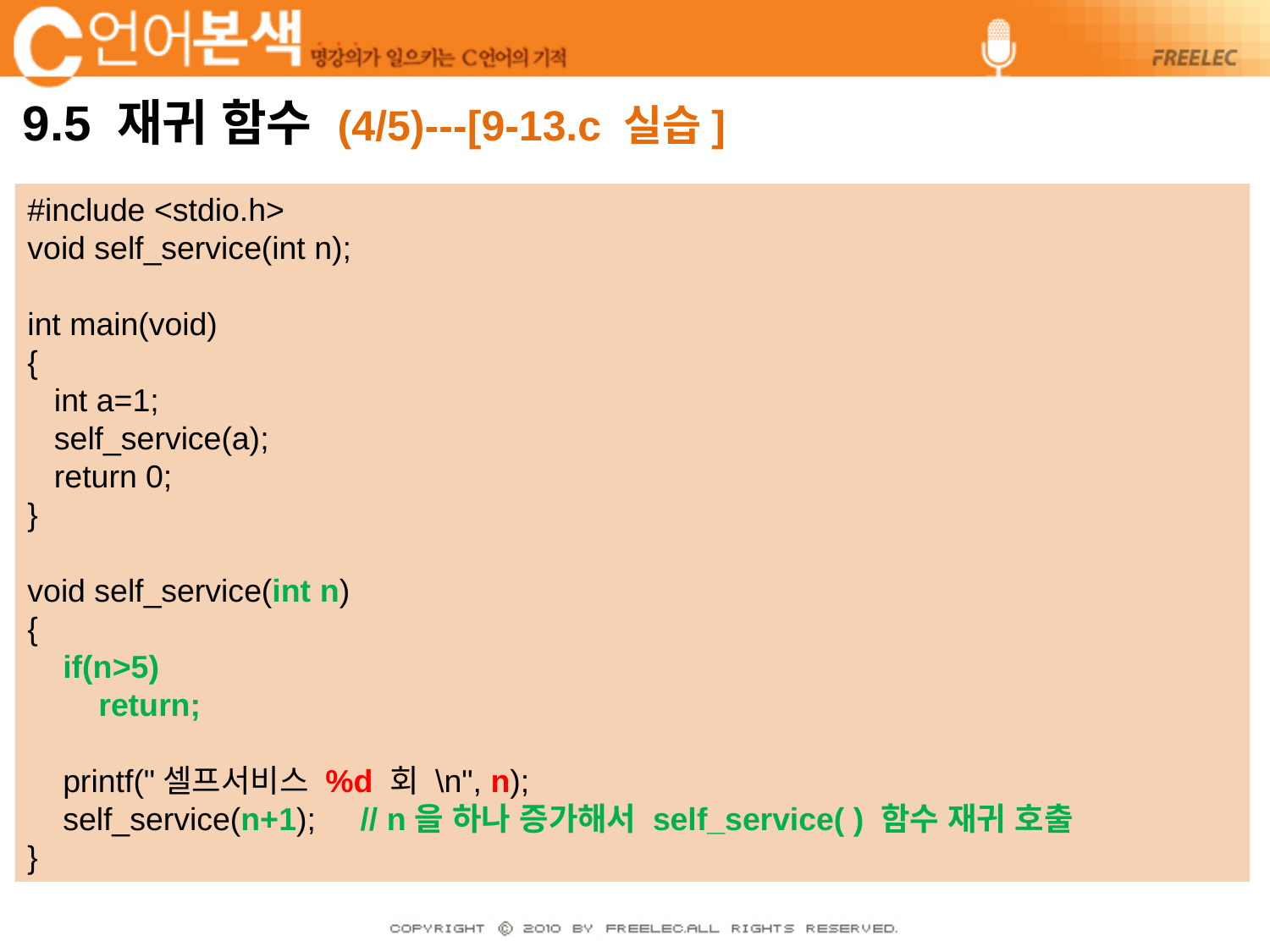

# 9.5 재귀 함수 (4/5)---[9-13.c 실습]
#include <stdio.h>
void self_service(int n);

int main(void)
{
   int a=1;
   self_service(a);
   return 0;
}

void self_service(int n)
{
    if(n>5)
        return;

    printf("셀프서비스 %d 회 \n", n);
    self_service(n+1);     // n을 하나 증가해서 self_service( ) 함수 재귀 호출
}